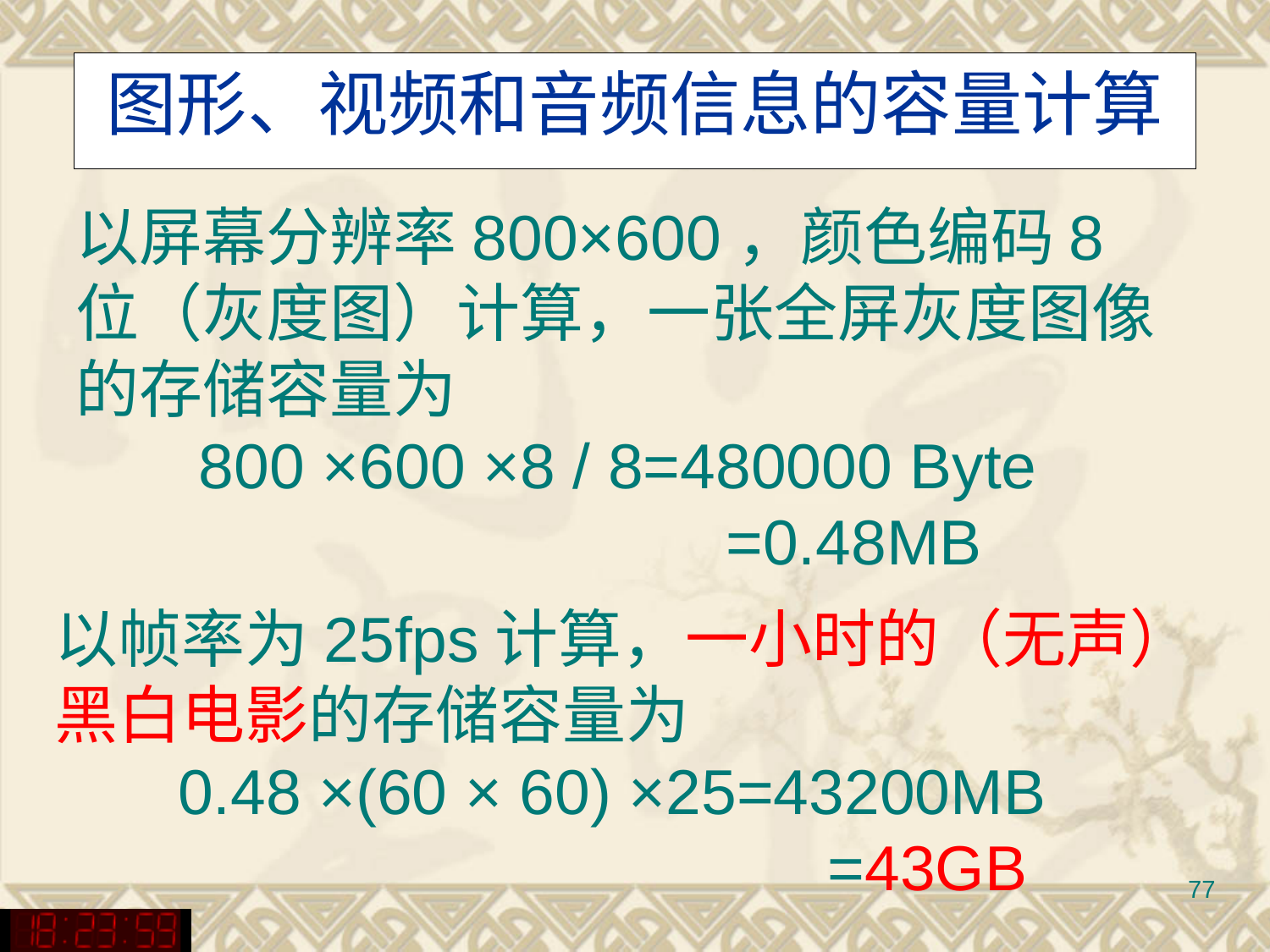

# 图形、视频和音频信息的容量计算
以屏幕分辨率800×600，颜色编码8位（灰度图）计算，一张全屏灰度图像的存储容量为
       800 ×600 ×8 / 8=480000 Byte
                                     =0.48MB
以帧率为25fps计算，一小时的（无声）黑白电影的存储容量为
       0.48 ×(60 × 60) ×25=43200MB
                                            =43GB
77